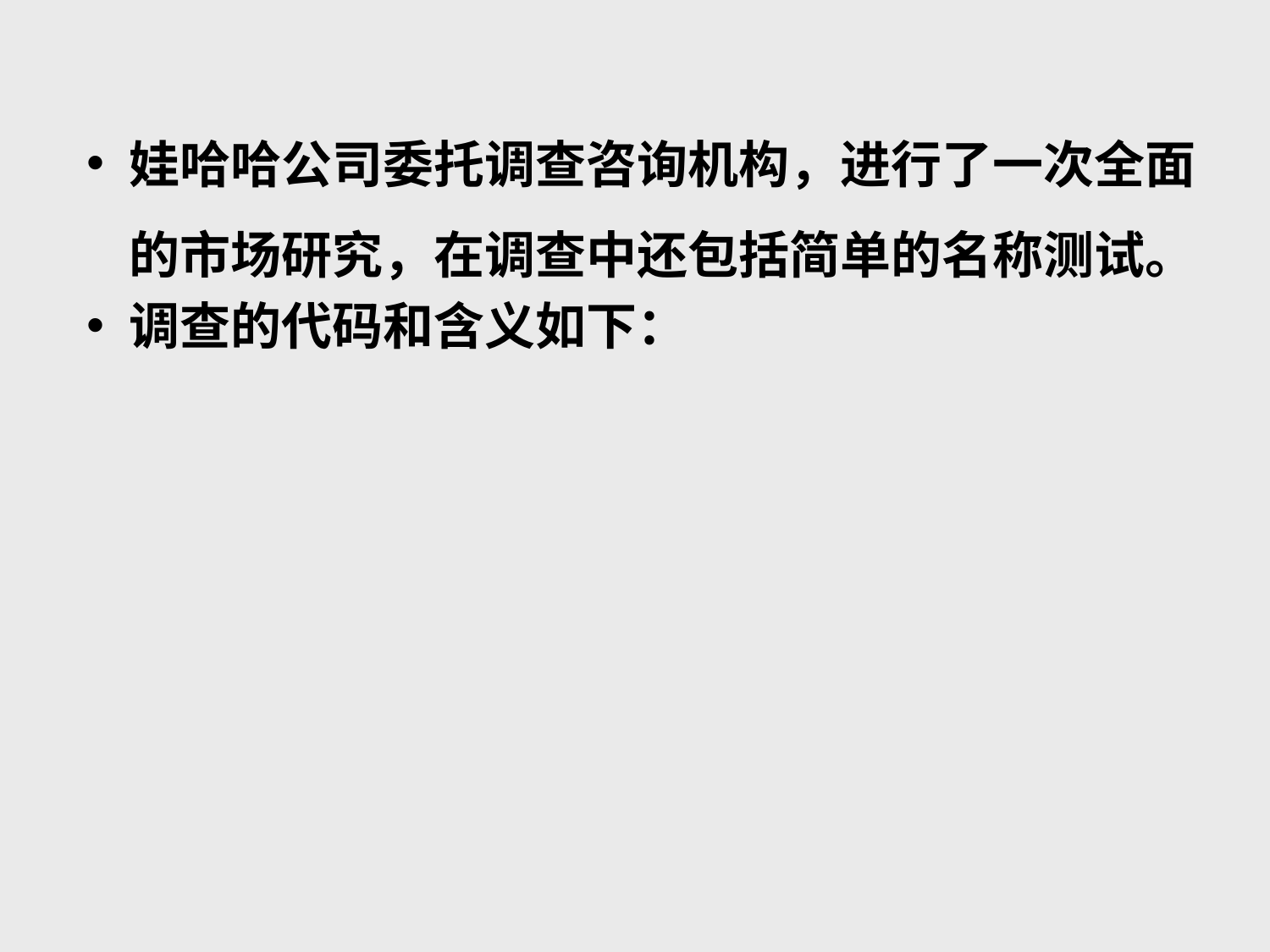

娃哈哈公司委托调查咨询机构，进行了一次全面的市场研究，在调查中还包括简单的名称测试。
调查的代码和含义如下：